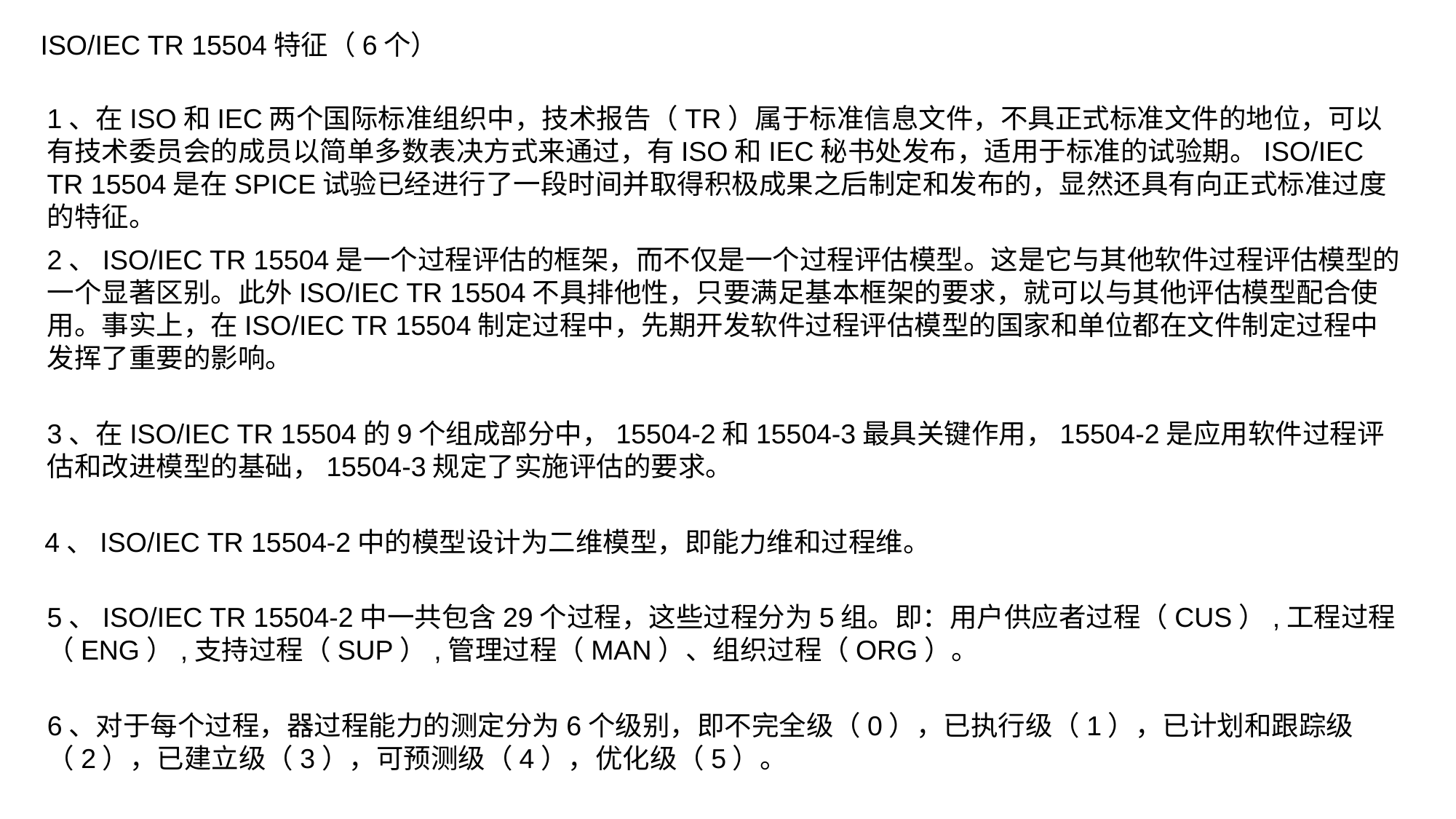

ISO/IEC TR 15504特征（6个）
1、在ISO和IEC两个国际标准组织中，技术报告（TR）属于标准信息文件，不具正式标准文件的地位，可以有技术委员会的成员以简单多数表决方式来通过，有ISO和IEC秘书处发布，适用于标准的试验期。ISO/IEC TR 15504是在SPICE试验已经进行了一段时间并取得积极成果之后制定和发布的，显然还具有向正式标准过度的特征。
2、ISO/IEC TR 15504是一个过程评估的框架，而不仅是一个过程评估模型。这是它与其他软件过程评估模型的一个显著区别。此外ISO/IEC TR 15504不具排他性，只要满足基本框架的要求，就可以与其他评估模型配合使用。事实上，在ISO/IEC TR 15504制定过程中，先期开发软件过程评估模型的国家和单位都在文件制定过程中发挥了重要的影响。
3、在ISO/IEC TR 15504的9个组成部分中，15504-2和15504-3最具关键作用，15504-2是应用软件过程评估和改进模型的基础，15504-3规定了实施评估的要求。
4、ISO/IEC TR 15504-2中的模型设计为二维模型，即能力维和过程维。
5、ISO/IEC TR 15504-2中一共包含29个过程，这些过程分为5组。即：用户供应者过程（CUS）,工程过程（ENG）,支持过程（SUP）,管理过程（MAN）、组织过程（ORG）。
6、对于每个过程，器过程能力的测定分为6个级别，即不完全级（0），已执行级（1），已计划和跟踪级（2），已建立级（3），可预测级（4），优化级（5）。